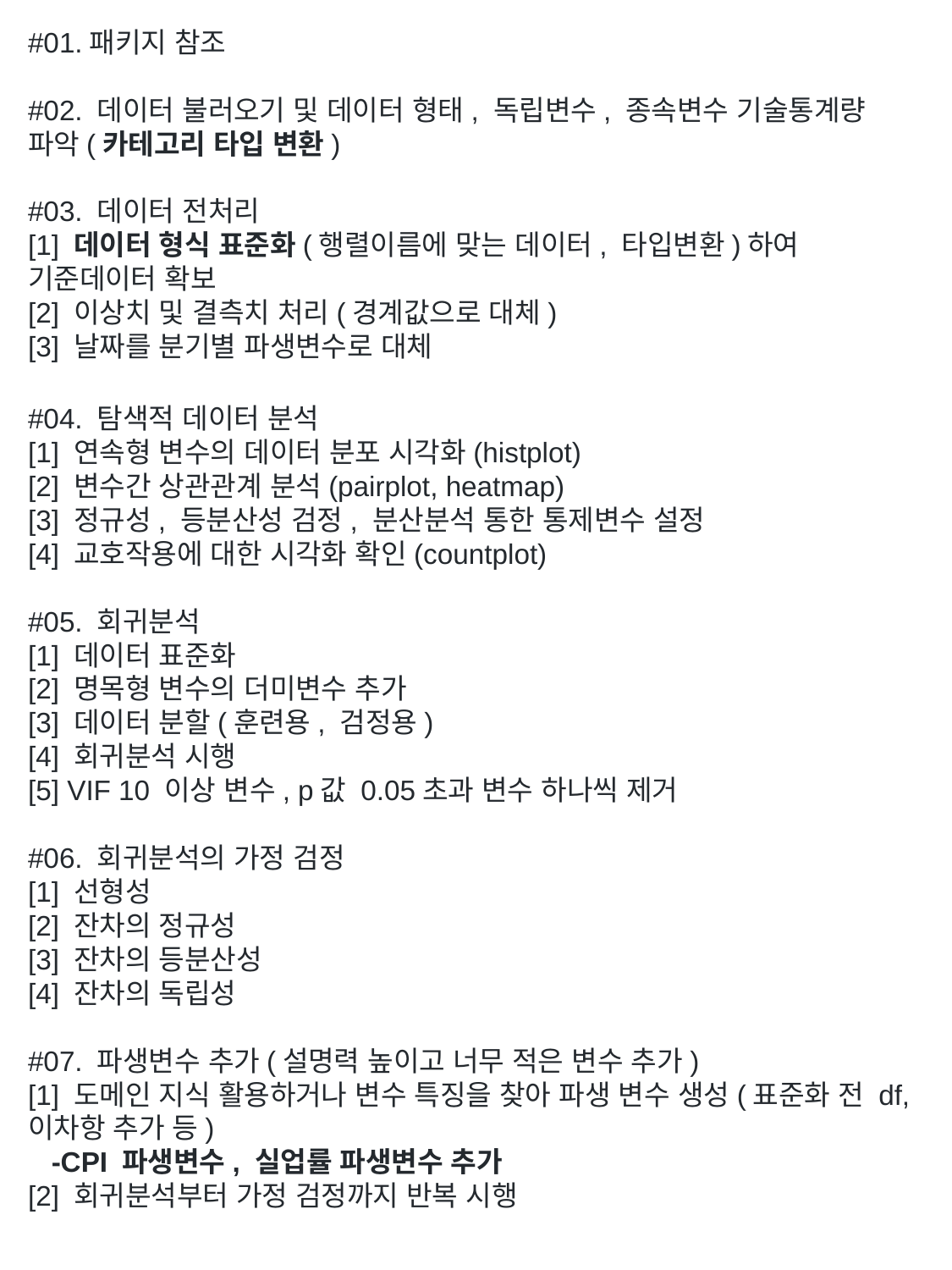

#01.패키지 참조

#02. 데이터 불러오기 및 데이터 형태, 독립변수, 종속변수 기술통계량 파악(카테고리 타입 변환)

#03. 데이터 전처리
[1] 데이터 형식 표준화(행렬이름에 맞는 데이터, 타입변환)하여 기준데이터 확보
[2] 이상치 및 결측치 처리(경계값으로 대체)
[3] 날짜를 분기별 파생변수로 대체

#04. 탐색적 데이터 분석
[1] 연속형 변수의 데이터 분포 시각화(histplot)
[2] 변수간 상관관계 분석(pairplot, heatmap)
[3] 정규성, 등분산성 검정, 분산분석 통한 통제변수 설정
[4] 교호작용에 대한 시각화 확인(countplot)

#05. 회귀분석
[1] 데이터 표준화
[2] 명목형 변수의 더미변수 추가
[3] 데이터 분할(훈련용, 검정용)
[4] 회귀분석 시행
[5] VIF 10 이상 변수, p값 0.05초과 변수 하나씩 제거

#06. 회귀분석의 가정 검정
[1] 선형성
[2] 잔차의 정규성
[3] 잔차의 등분산성
[4] 잔차의 독립성

#07. 파생변수 추가(설명력 높이고 너무 적은 변수 추가)
[1] 도메인 지식 활용하거나 변수 특징을 찾아 파생 변수 생성(표준화 전 df, 이차항 추가 등)
   -CPI 파생변수, 실업률 파생변수 추가
[2] 회귀분석부터 가정 검정까지 반복 시행